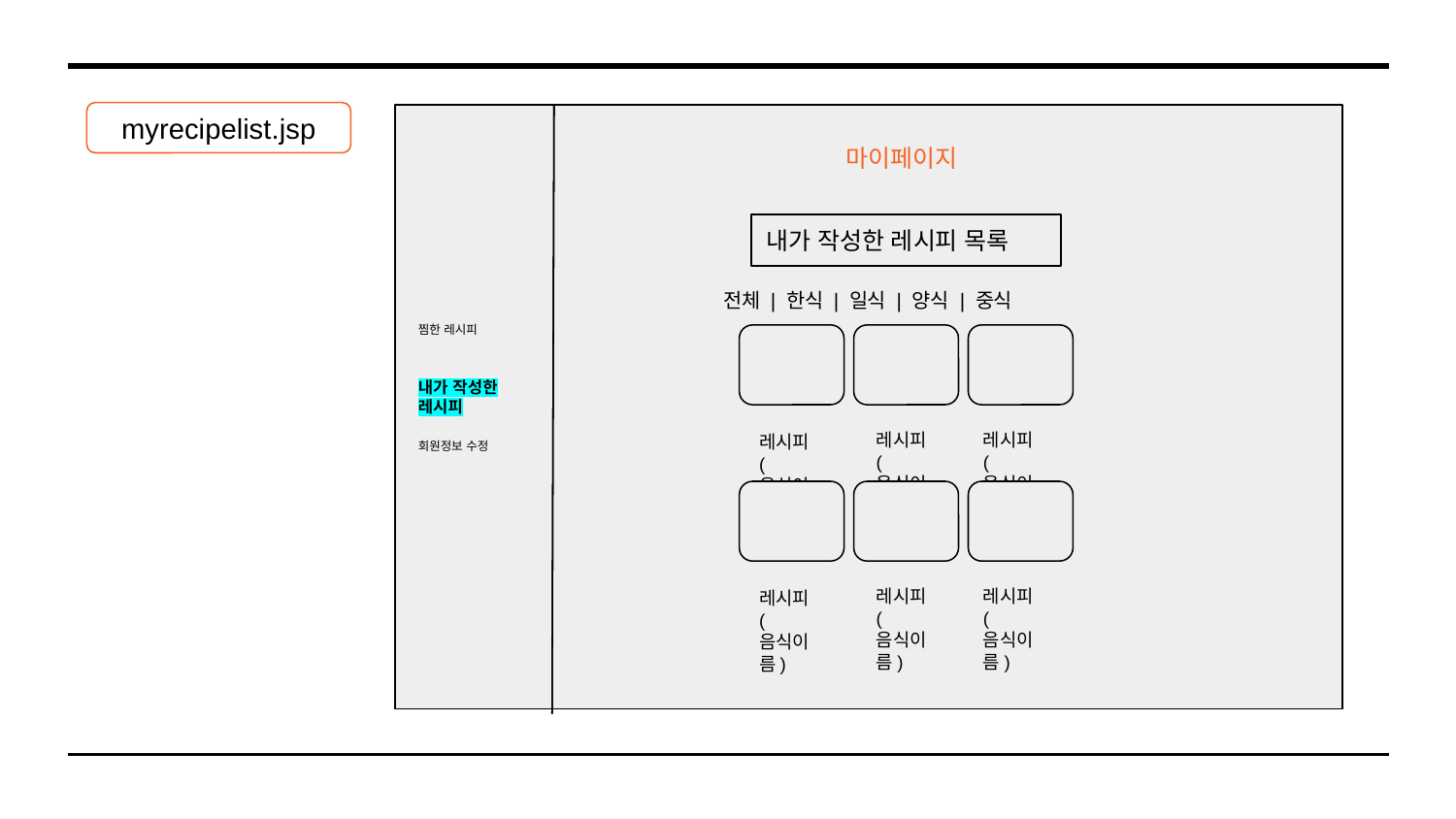

myrecipelist.jsp

마이페이지
내가 작성한 레시피 목록

전체 | 한식 | 일식 | 양식 | 중식
찜한 레시피

내가 작성한 레시피
레시피(음식이름)
레시피(음식이름)
레시피(음식이름)
회원정보 수정

레시피(음식이름)
레시피(음식이름)
레시피(음식이름)